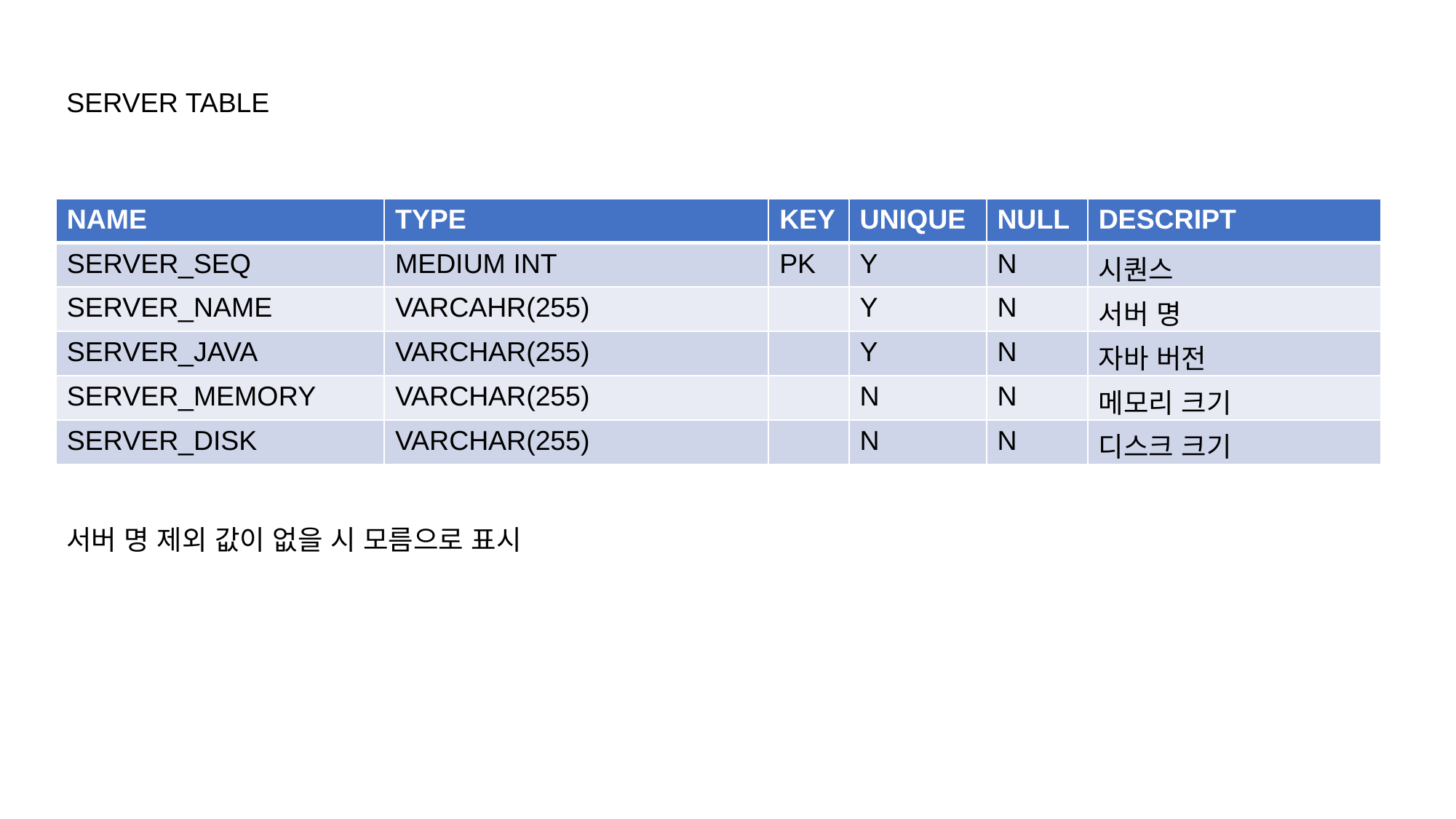

SERVER TABLE
| NAME | TYPE | KEY | UNIQUE | NULL | DESCRIPT |
| --- | --- | --- | --- | --- | --- |
| SERVER\_SEQ | MEDIUM INT | PK | Y | N | 시퀀스 |
| SERVER\_NAME | VARCAHR(255) |  | Y | N | 서버 명 |
| SERVER\_JAVA | VARCHAR(255) |  | Y | N | 자바 버전 |
| SERVER\_MEMORY | VARCHAR(255) |  | N | N | 메모리 크기 |
| SERVER\_DISK | VARCHAR(255) |  | N | N | 디스크 크기 |
서버 명 제외 값이 없을 시 모름으로 표시